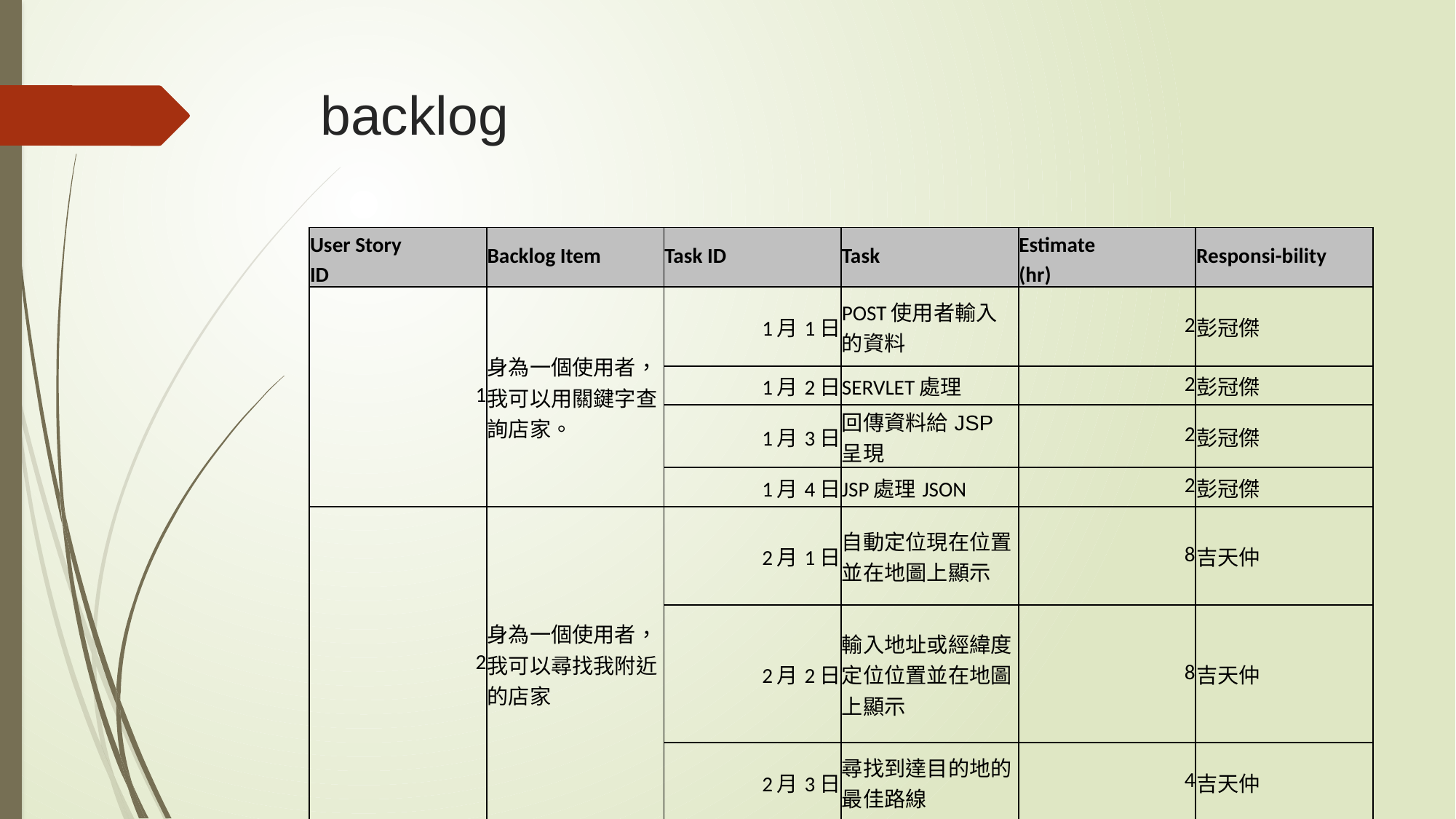

# backlog
| User Story | Backlog Item | Task ID | Task | Estimate | Responsi-bility |
| --- | --- | --- | --- | --- | --- |
| ID |  |  |  | (hr) |  |
| 1 | 身為一個使用者，我可以用關鍵字查詢店家。 | 1月1日 | POST使用者輸入的資料 | 2 | 彭冠傑 |
|  |  | 1月2日 | SERVLET處理 | 2 | 彭冠傑 |
|  |  | 1月3日 | 回傳資料給JSP呈現 | 2 | 彭冠傑 |
|  |  | 1月4日 | JSP處理JSON | 2 | 彭冠傑 |
| 2 | 身為一個使用者，我可以尋找我附近的店家 | 2月1日 | 自動定位現在位置並在地圖上顯示 | 8 | 吉天仲 |
|  |  | 2月2日 | 輸入地址或經緯度定位位置並在地圖上顯示 | 8 | 吉天仲 |
|  |  | 2月3日 | 尋找到達目的地的最佳路線 | 4 | 吉天仲 |